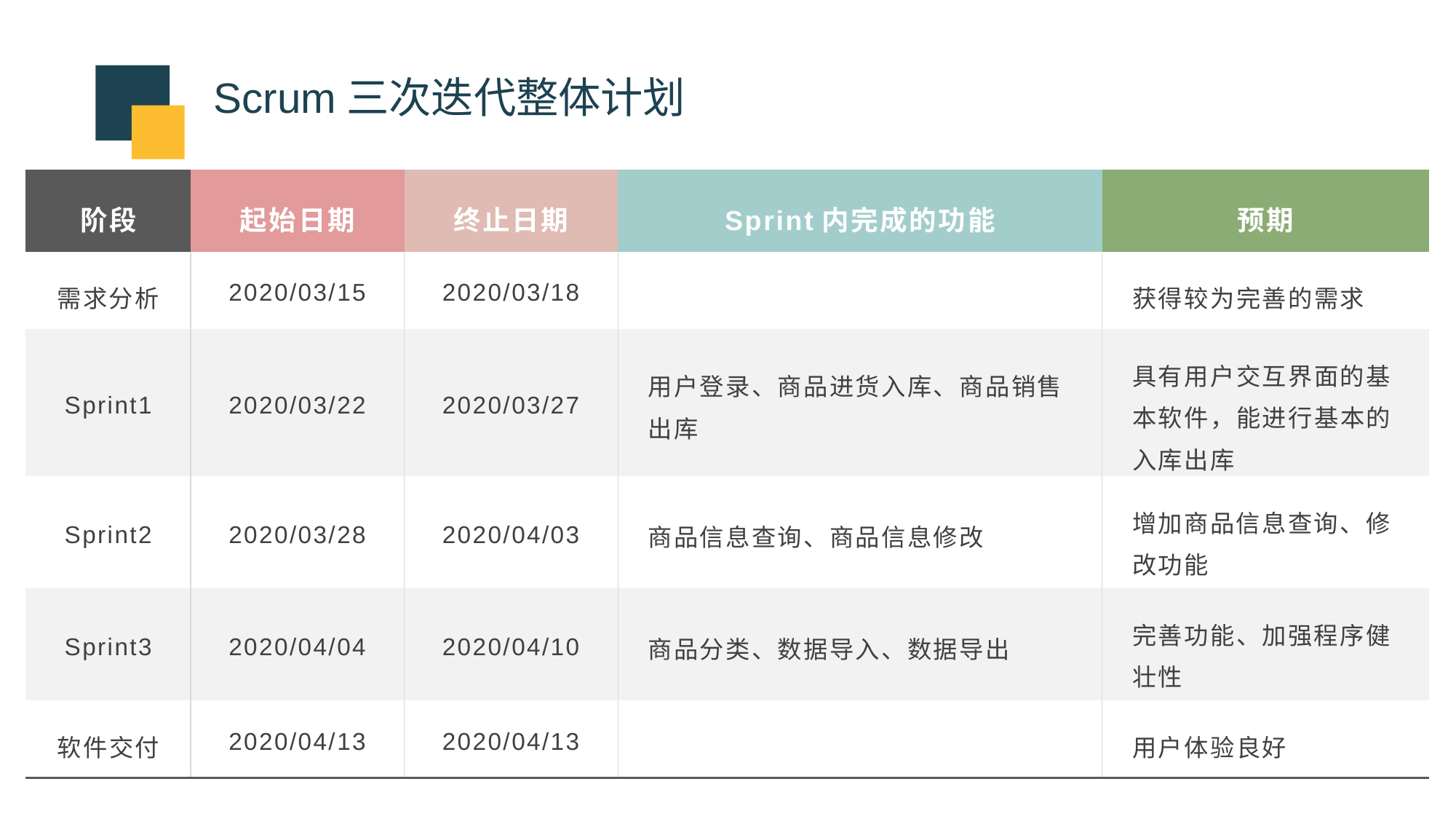

Scrum三次迭代整体计划
| 阶段 | 起始日期 | 终止日期 | Sprint内完成的功能 | 预期 |
| --- | --- | --- | --- | --- |
| 需求分析 | 2020/03/15 | 2020/03/18 |  | 获得较为完善的需求 |
| Sprint1 | 2020/03/22 | 2020/03/27 | 用户登录、商品进货入库、商品销售出库 | 具有用户交互界面的基本软件，能进行基本的入库出库 |
| Sprint2 | 2020/03/28 | 2020/04/03 | 商品信息查询、商品信息修改 | 增加商品信息查询、修改功能 |
| Sprint3 | 2020/04/04 | 2020/04/10 | 商品分类、数据导入、数据导出 | 完善功能、加强程序健壮性 |
| 软件交付 | 2020/04/13 | 2020/04/13 |  | 用户体验良好 |